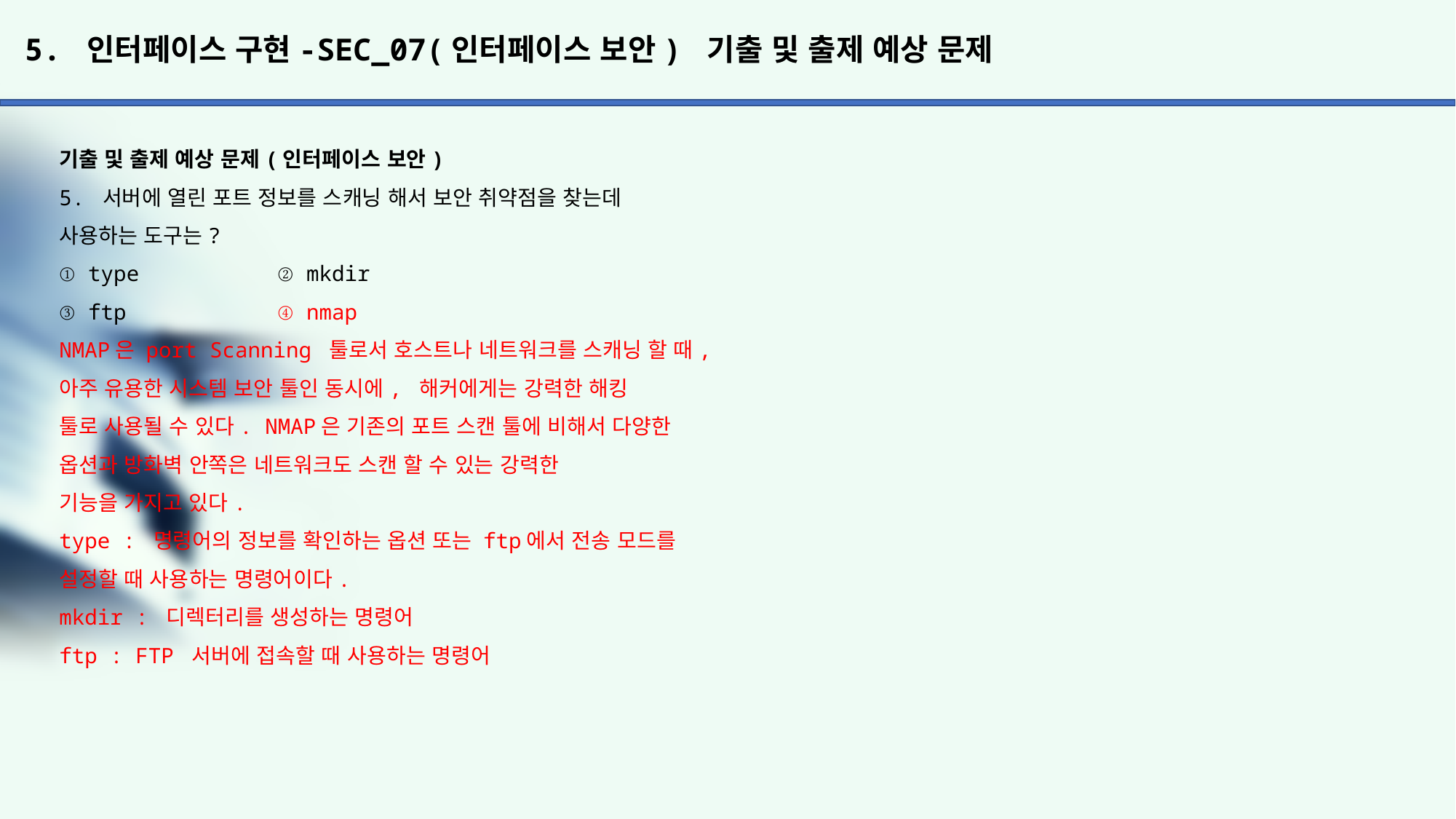

# 5. 인터페이스 구현-SEC_07(인터페이스 보안) 기출 및 출제 예상 문제
기출 및 출제 예상 문제(인터페이스 보안)
5. 서버에 열린 포트 정보를 스캐닝 해서 보안 취약점을 찾는데
사용하는 도구는?
① type		② mkdir
③ ftp		④ nmap
NMAP은 port Scanning 툴로서 호스트나 네트워크를 스캐닝 할 때,
아주 유용한 시스템 보안 툴인 동시에, 해커에게는 강력한 해킹
툴로 사용될 수 있다. NMAP은 기존의 포트 스캔 툴에 비해서 다양한 옵션과 방화벽 안쪽은 네트워크도 스캔 할 수 있는 강력한
기능을 가지고 있다.
type : 명령어의 정보를 확인하는 옵션 또는 ftp에서 전송 모드를
설정할 때 사용하는 명령어이다.
mkdir : 디렉터리를 생성하는 명령어
ftp : FTP 서버에 접속할 때 사용하는 명령어